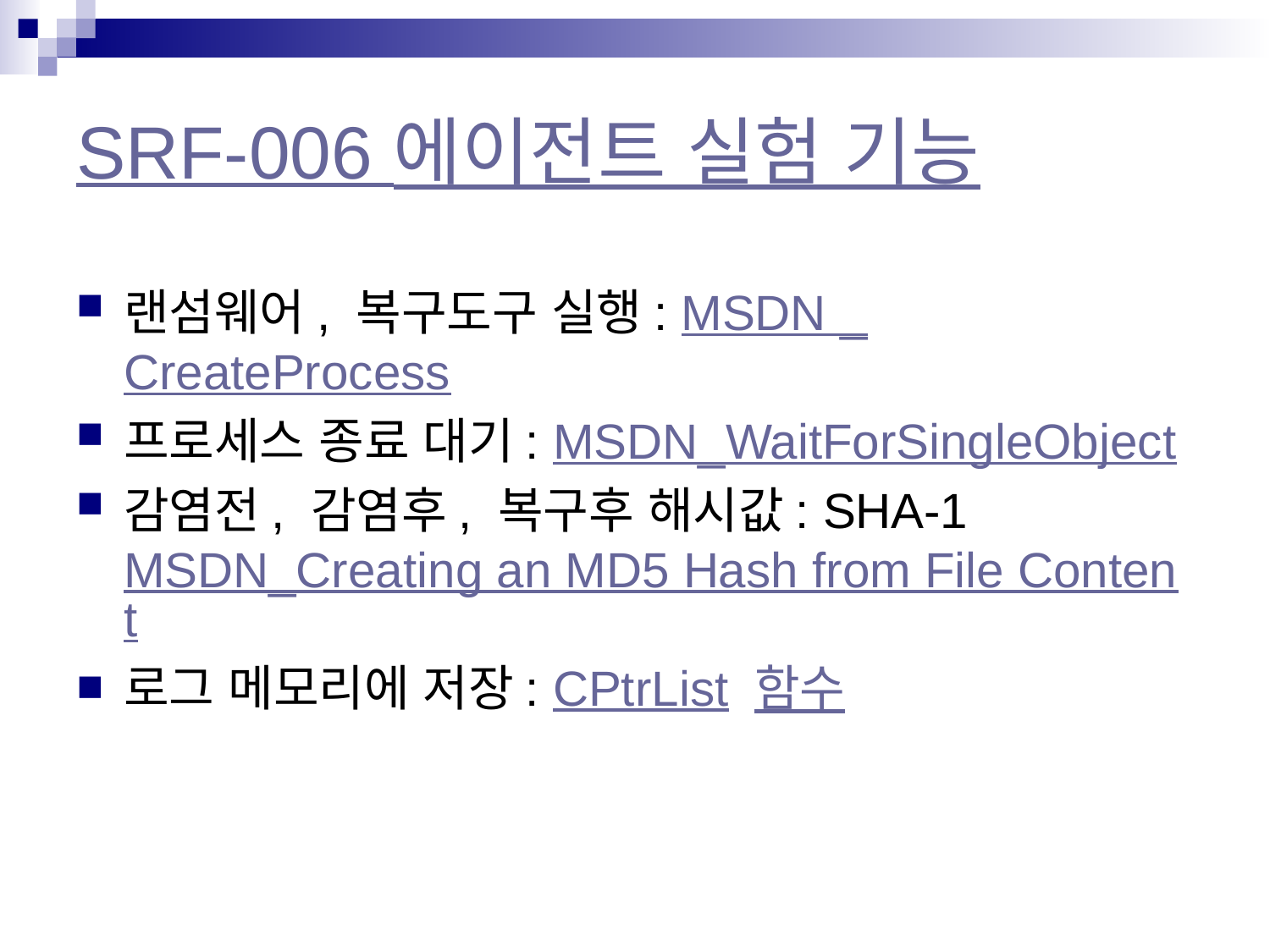

# SRF-006 에이전트 실험 기능
랜섬웨어, 복구도구 실행: MSDN _CreateProcess
프로세스 종료 대기: MSDN_WaitForSingleObject
감염전, 감염후, 복구후 해시값: SHA-1 MSDN_Creating an MD5 Hash from File Content
로그 메모리에 저장: CPtrList 함수